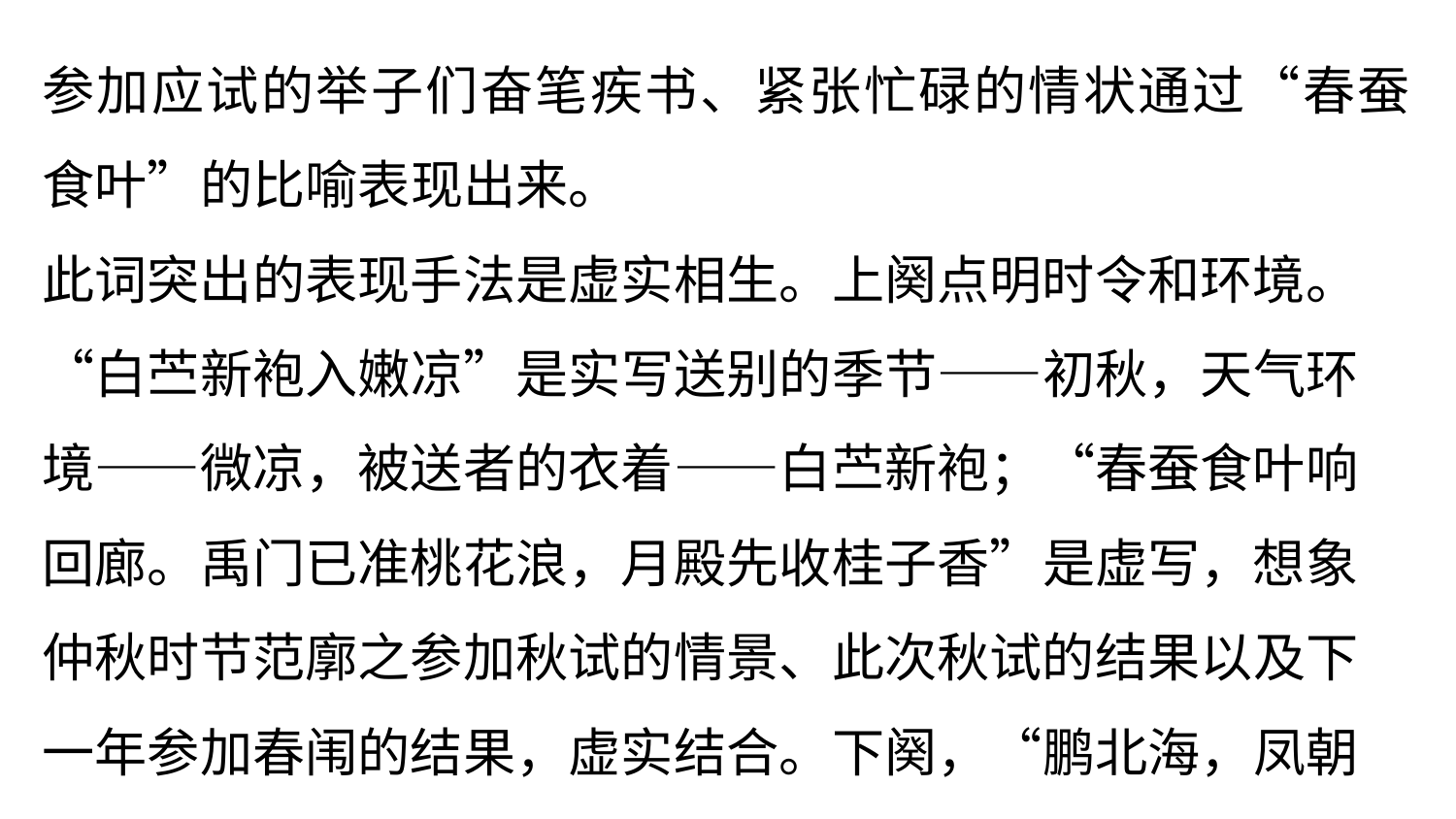

参加应试的举子们奋笔疾书、紧张忙碌的情状通过“春蚕食叶”的比喻表现出来。
此词突出的表现手法是虚实相生。上阕点明时令和环境。“白苎新袍入嫩凉”是实写送别的季节——初秋，天气环境——微凉，被送者的衣着——白苎新袍；“春蚕食叶响回廊。禹门已准桃花浪，月殿先收桂子香”是虚写，想象仲秋时节范廓之参加秋试的情景、此次秋试的结果以及下一年参加春闱的结果，虚实结合。下阕，“鹏北海，凤朝阳。